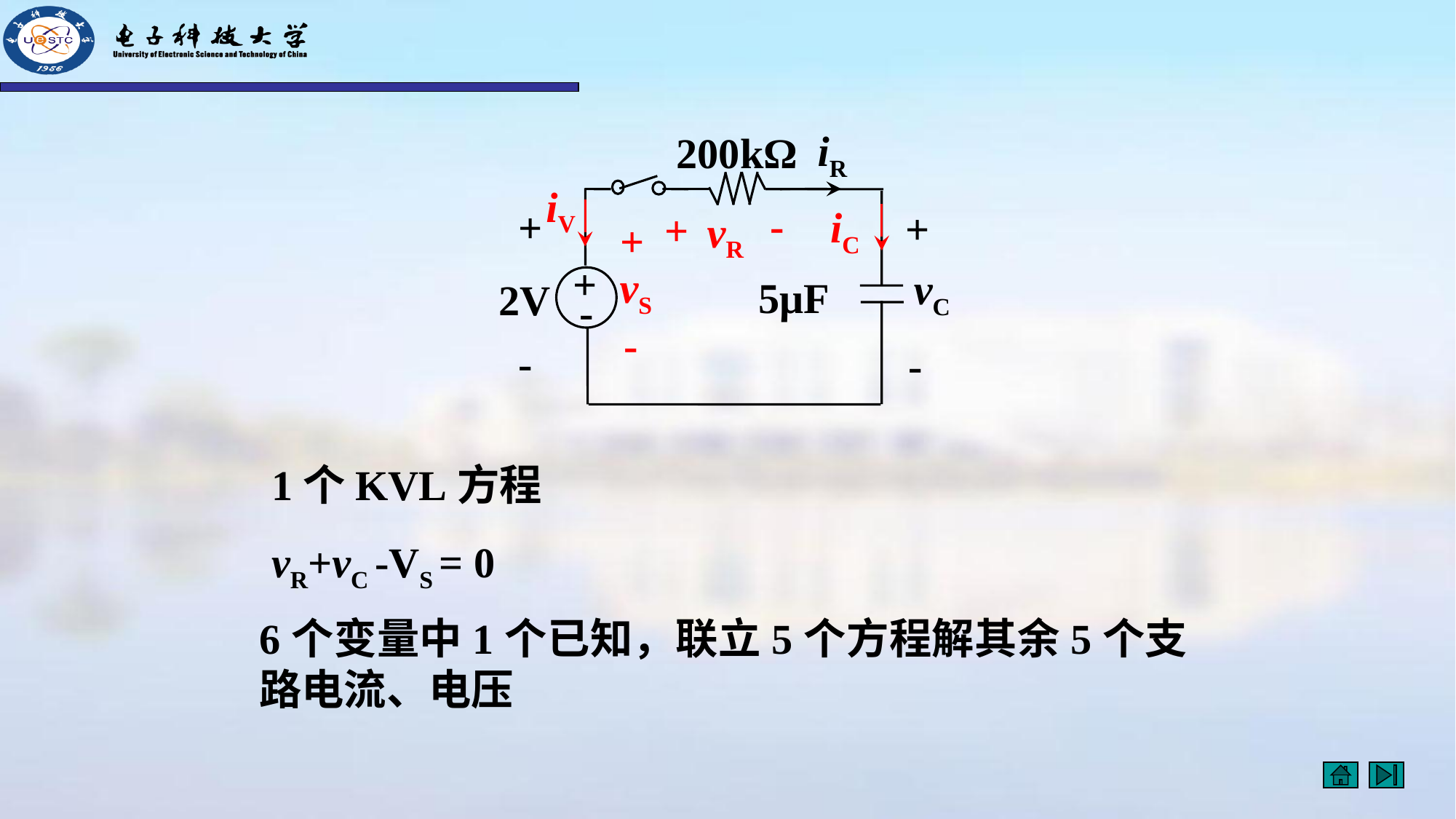

iR
200kΩ

iV

-
+
iC
+
+
vR
+
+

-
vS
vC
5μF
2V

-

-
-

1个KVL方程
vR+vC -VS = 0
6个变量中1个已知，联立5个方程解其余5个支路电流、电压